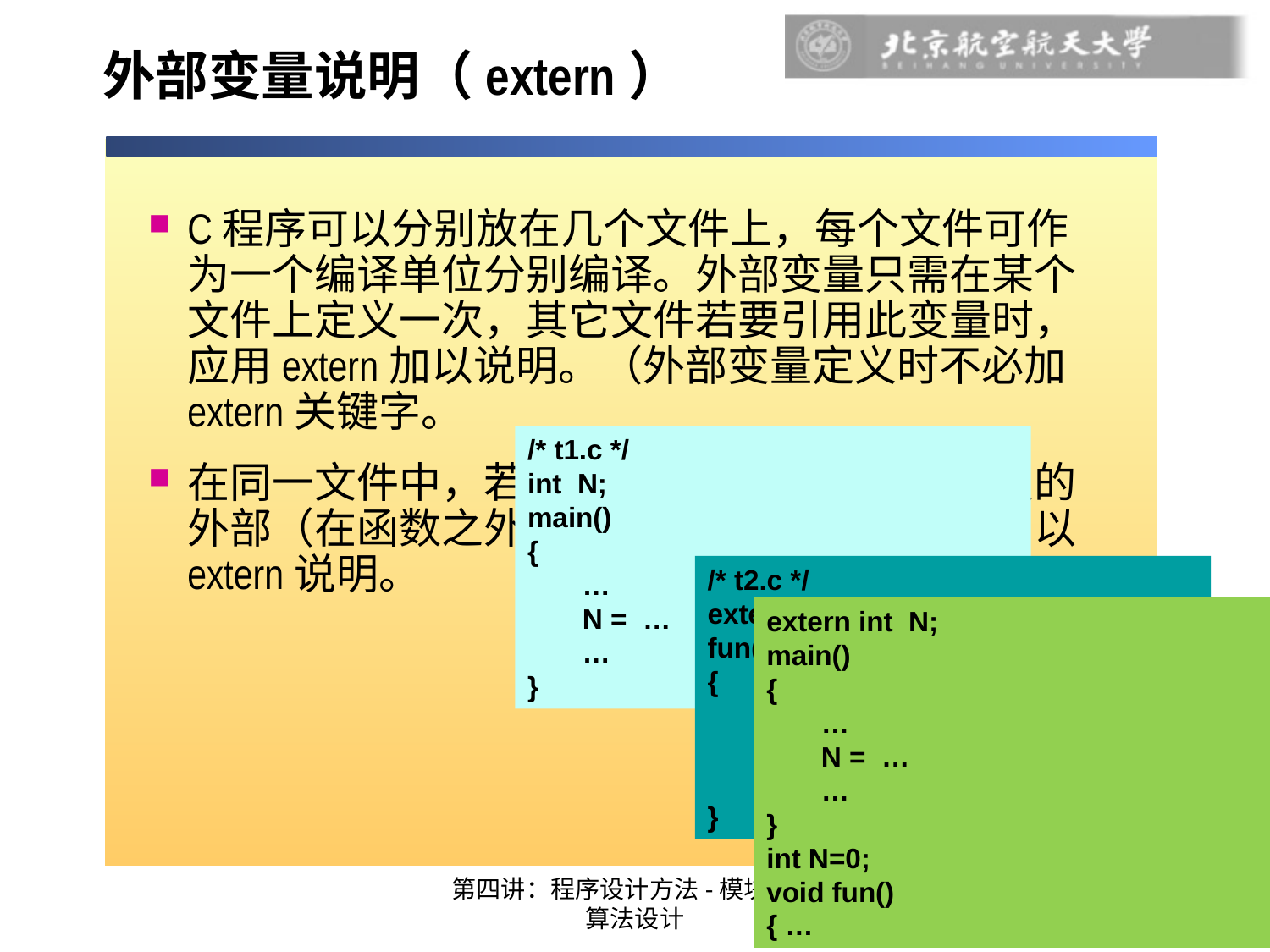

# 外部变量说明（extern）
C程序可以分别放在几个文件上，每个文件可作为一个编译单位分别编译。外部变量只需在某个文件上定义一次，其它文件若要引用此变量时，应用extern加以说明。（外部变量定义时不必加extern关键字。
在同一文件中，若前面的函数要引用后面定义的外部（在函数之外）变量时，也应在函数里加以extern说明。

/* t1.c */
int  N;
main()
{
       …
       N =  …
       …
}
/* t2.c */
extern int  N;
fun()
{
       …
       N =  …
       …
}
extern int  N;
main()
{
       …
       N =  …
       …
}
int N=0;
void fun()
{ …
第四讲：程序设计方法-模块化与算法设计
30